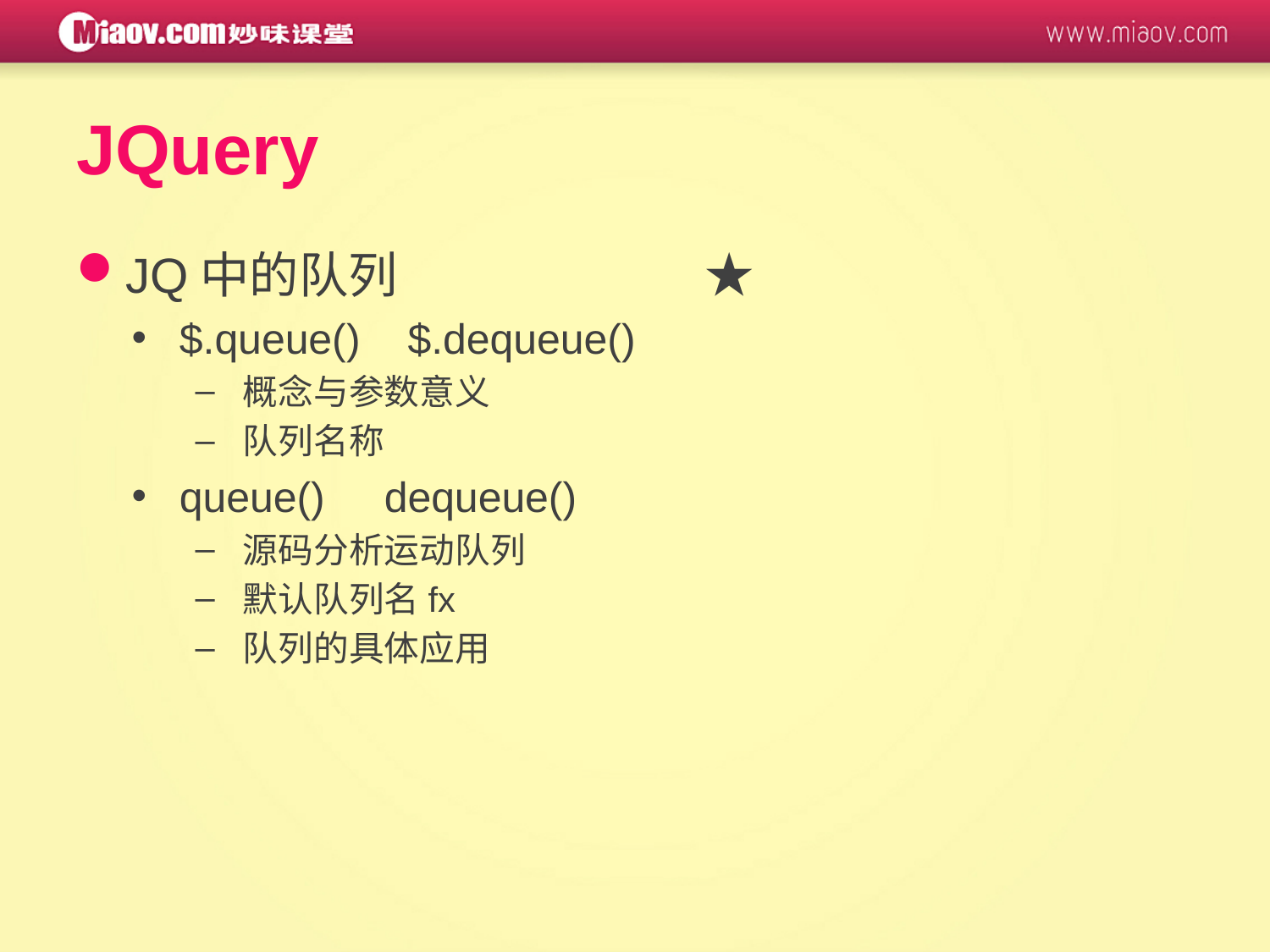

# JQuery
JQ中的队列                            ★
$.queue()    $.dequeue()
概念与参数意义
队列名称
queue()     dequeue()
源码分析运动队列
默认队列名fx
队列的具体应用